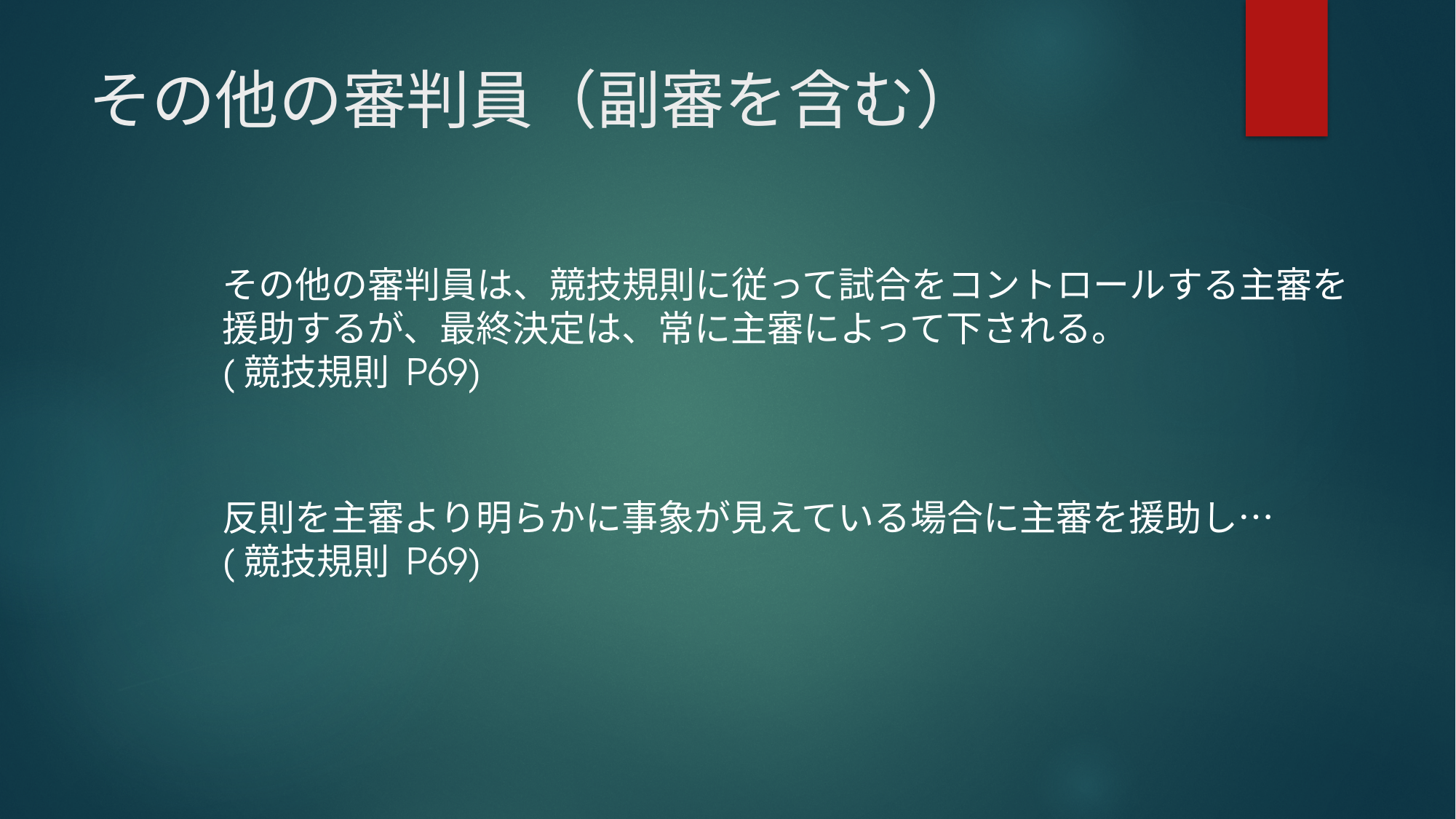

# その他の審判員（副審を含む）
その他の審判員は、競技規則に従って試合をコントロールする主審を援助するが、最終決定は、常に主審によって下される。
(競技規則 P69)
反則を主審より明らかに事象が見えている場合に主審を援助し…
(競技規則 P69)